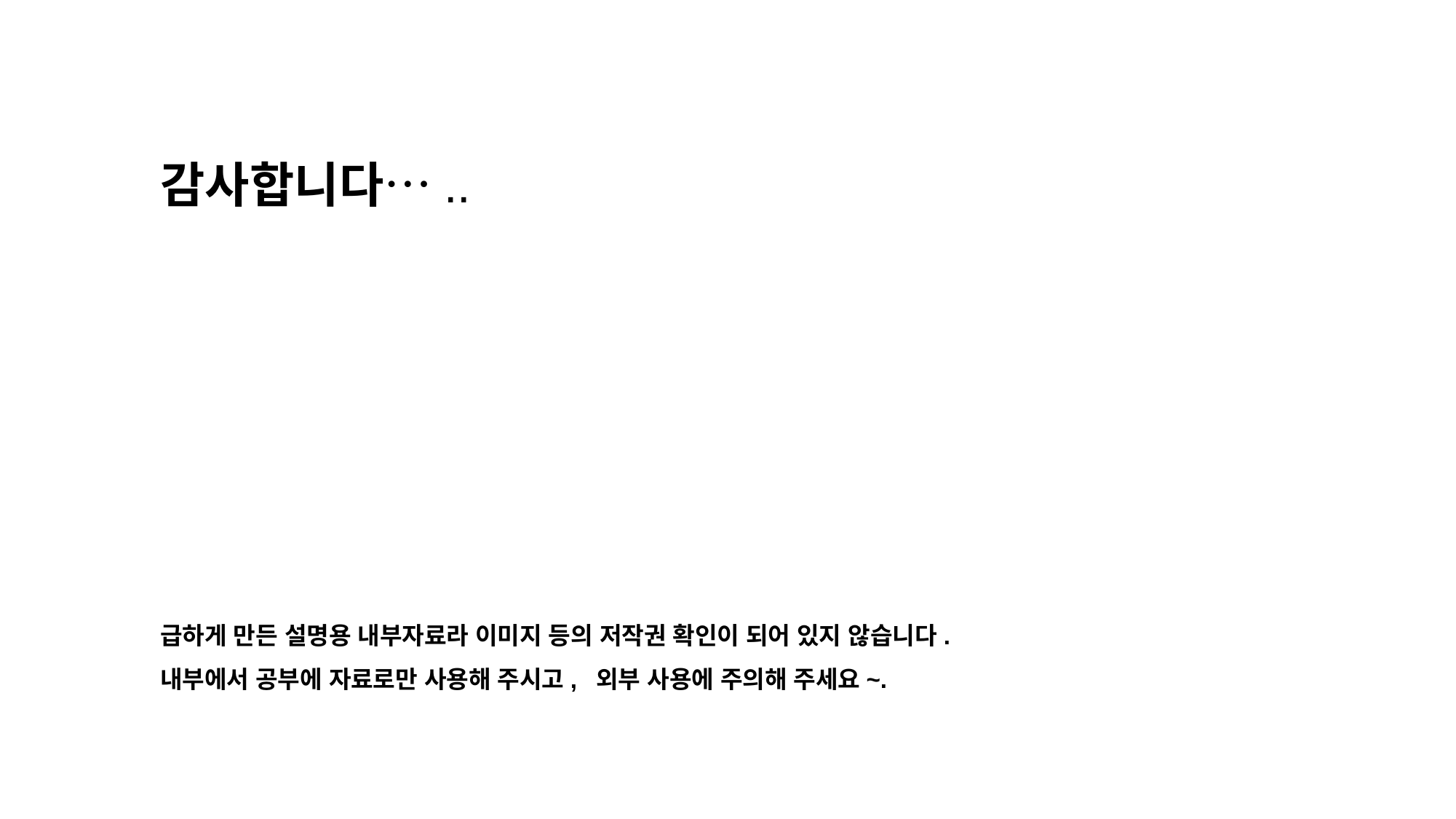

감사합니다…..
급하게 만든 설명용 내부자료라 이미지 등의 저작권 확인이 되어 있지 않습니다.
내부에서 공부에 자료로만 사용해 주시고,  외부 사용에 주의해 주세요~.